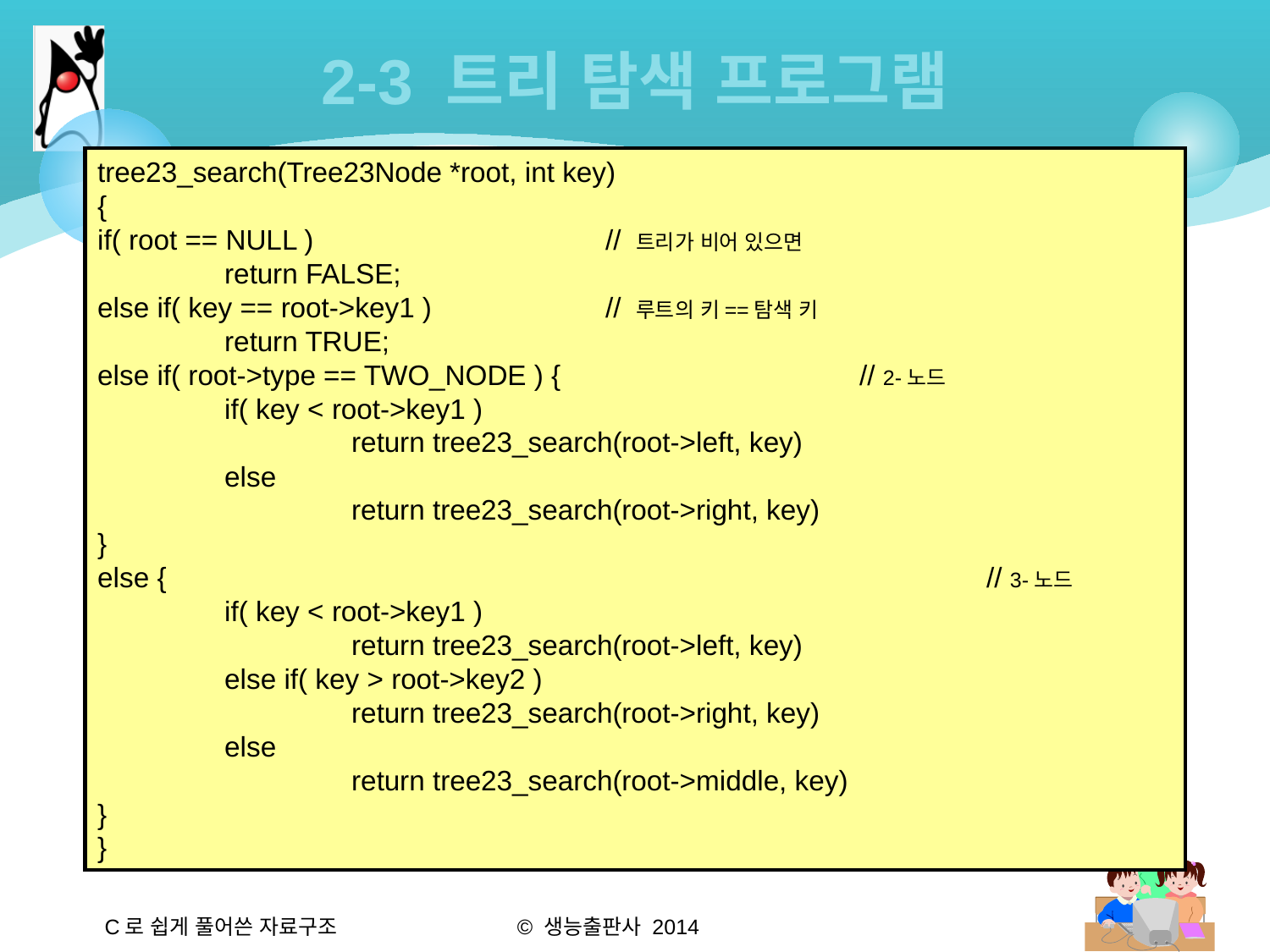

# 2-3 트리 탐색 프로그램
tree23_search(Tree23Node *root, int key)
{
if( root == NULL ) 			// 트리가 비어 있으면
	return FALSE;
else if( key == root->key1 ) 		// 루트의 키==탐색 키
	return TRUE;
else if( root->type == TWO_NODE ) { 			// 2-노드
	if( key < root->key1 )
		return tree23_search(root->left, key)
	else
		return tree23_search(root->right, key)
}
else { 							// 3-노드
	if( key < root->key1 )
		return tree23_search(root->left, key)
	else if( key > root->key2 )
		return tree23_search(root->right, key)
	else
		return tree23_search(root->middle, key)
}
}